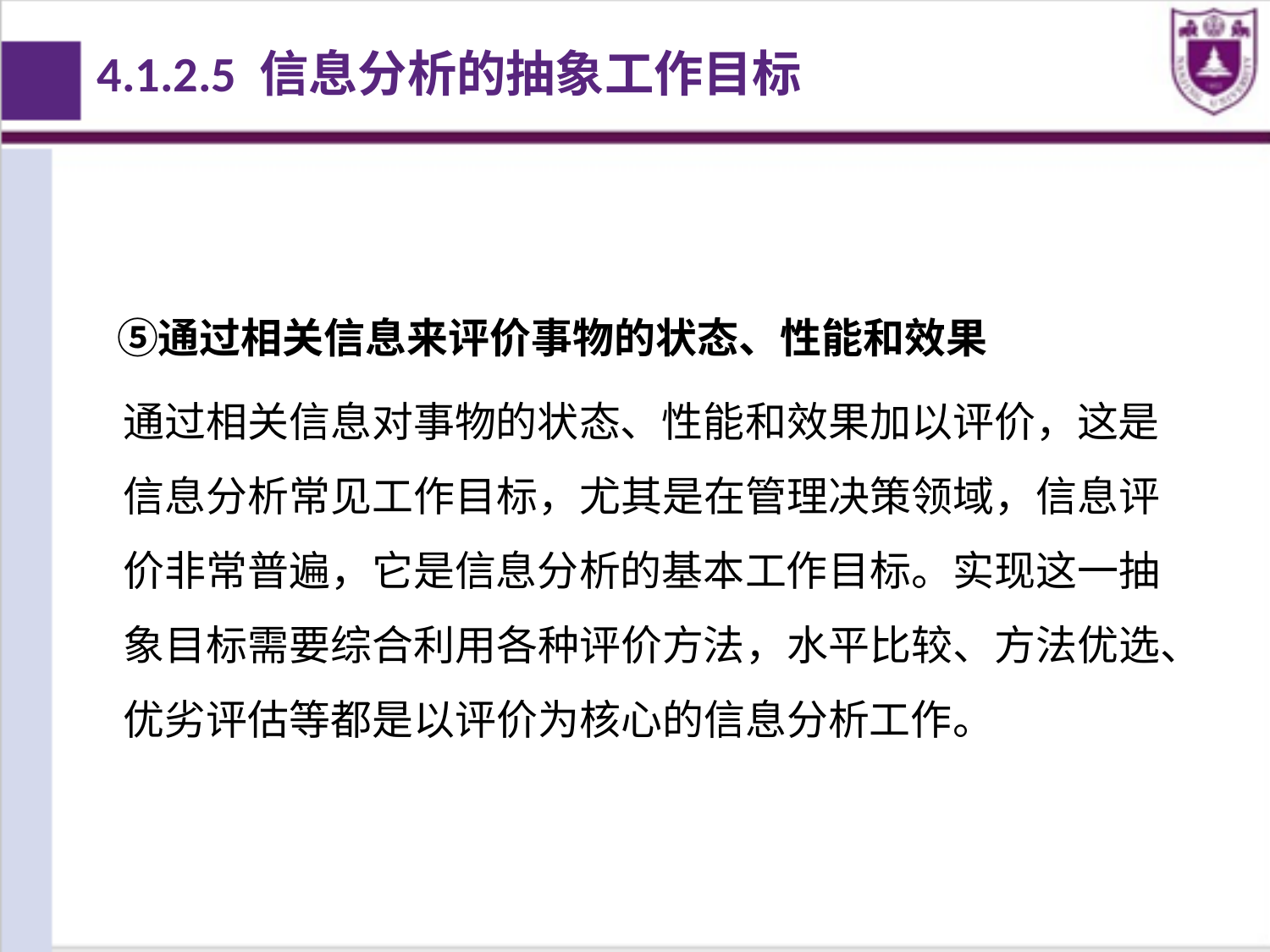

4.1.2.5 信息分析的抽象工作目标
通过相关信息来评价事物的状态、性能和效果
通过相关信息对事物的状态、性能和效果加以评价，这是信息分析常见工作目标，尤其是在管理决策领域，信息评价非常普遍，它是信息分析的基本工作目标。实现这一抽象目标需要综合利用各种评价方法，水平比较、方法优选、优劣评估等都是以评价为核心的信息分析工作。